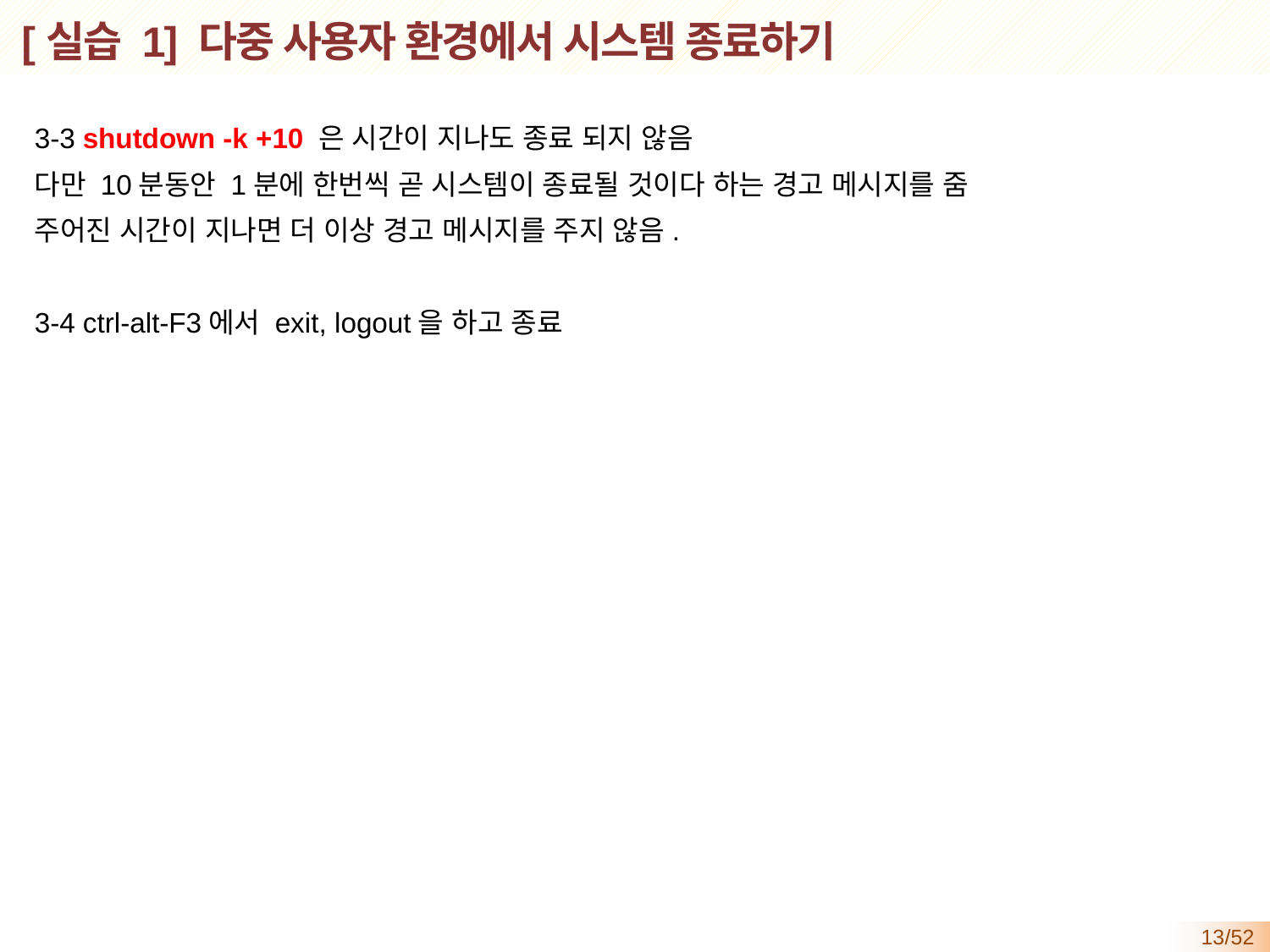

# [실습 1] 다중 사용자 환경에서 시스템 종료하기
3-3 shutdown -k +10 은 시간이 지나도 종료 되지 않음
다만 10분동안 1분에 한번씩 곧 시스템이 종료될 것이다 하는 경고 메시지를 줌
주어진 시간이 지나면 더 이상 경고 메시지를 주지 않음.

3-4 ctrl-alt-F3에서 exit, logout을 하고 종료